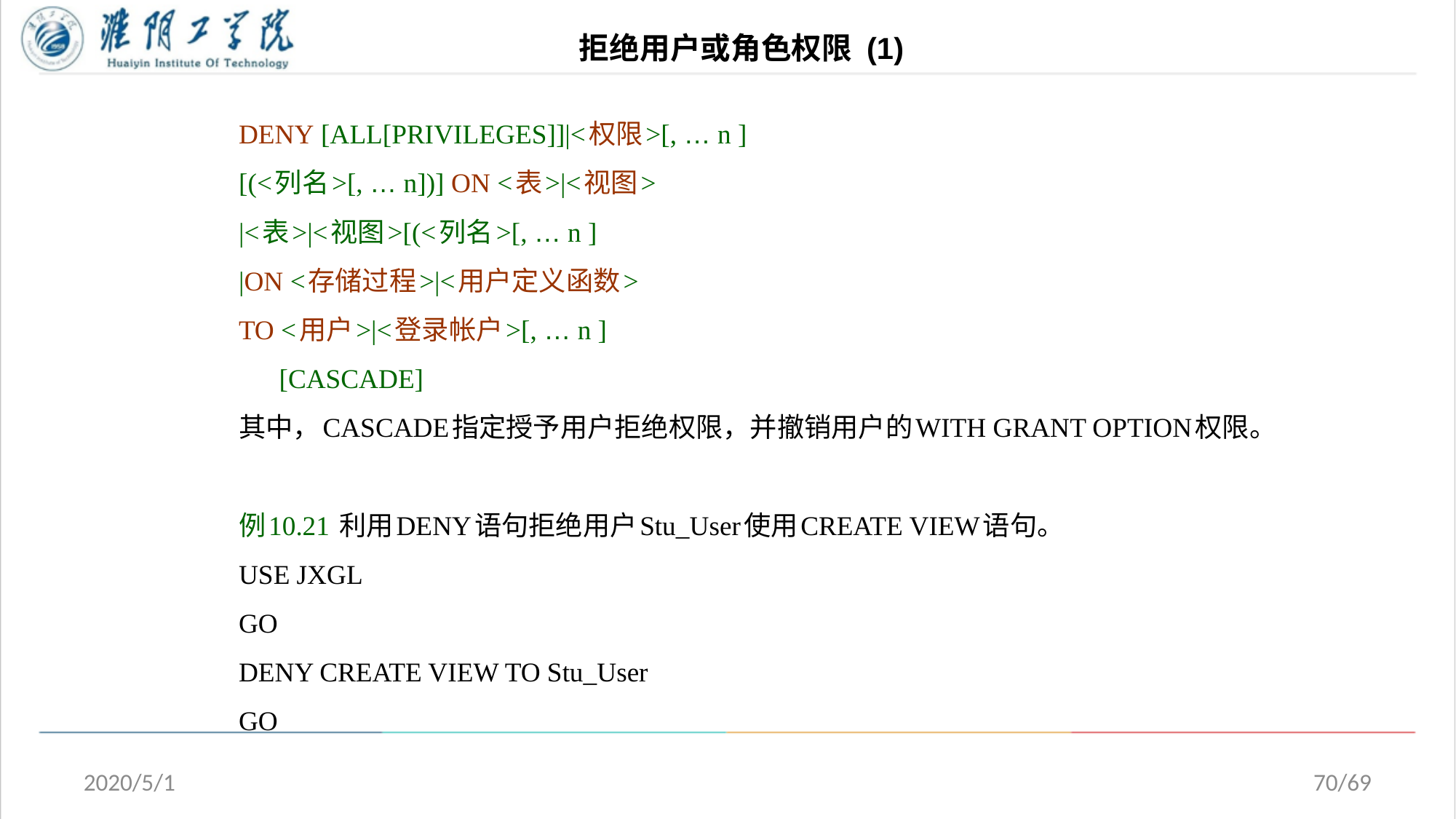

# 拒绝用户或角色权限 (1)
DENY [ALL[PRIVILEGES]]|<权限>[, … n ]
[(<列名>[, … n])] ON <表>|<视图>
|<表>|<视图>[(<列名>[, … n ]
|ON <存储过程>|<用户定义函数>
TO <用户>|<登录帐户>[, … n ]
      [CASCADE]
其中，CASCADE指定授予用户拒绝权限，并撤销用户的WITH GRANT OPTION权限。

例10.21 利用DENY语句拒绝用户Stu_User使用CREATE VIEW语句。
USE JXGL
GO
DENY CREATE VIEW TO Stu_User
GO
2020/5/1
70/69